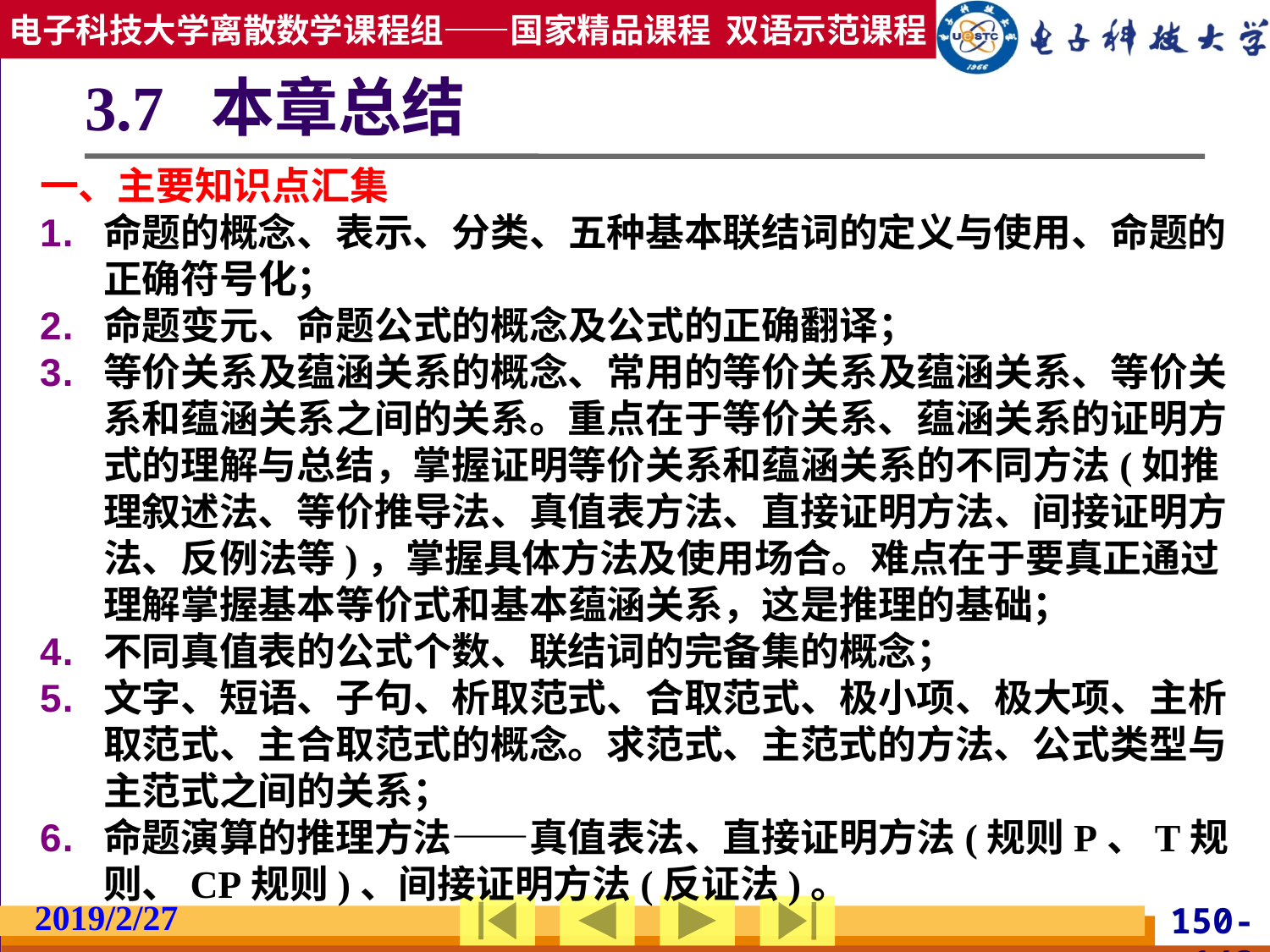

# 3.7  本章总结
一、主要知识点汇集
命题的概念、表示、分类、五种基本联结词的定义与使用、命题的正确符号化；
命题变元、命题公式的概念及公式的正确翻译；
等价关系及蕴涵关系的概念、常用的等价关系及蕴涵关系、等价关系和蕴涵关系之间的关系。重点在于等价关系、蕴涵关系的证明方式的理解与总结，掌握证明等价关系和蕴涵关系的不同方法(如推理叙述法、等价推导法、真值表方法、直接证明方法、间接证明方法、反例法等)，掌握具体方法及使用场合。难点在于要真正通过理解掌握基本等价式和基本蕴涵关系，这是推理的基础；
不同真值表的公式个数、联结词的完备集的概念；
文字、短语、子句、析取范式、合取范式、极小项、极大项、主析取范式、主合取范式的概念。求范式、主范式的方法、公式类型与主范式之间的关系；
命题演算的推理方法——真值表法、直接证明方法(规则P、T规则、CP规则)、间接证明方法(反证法)。
2019/2/27